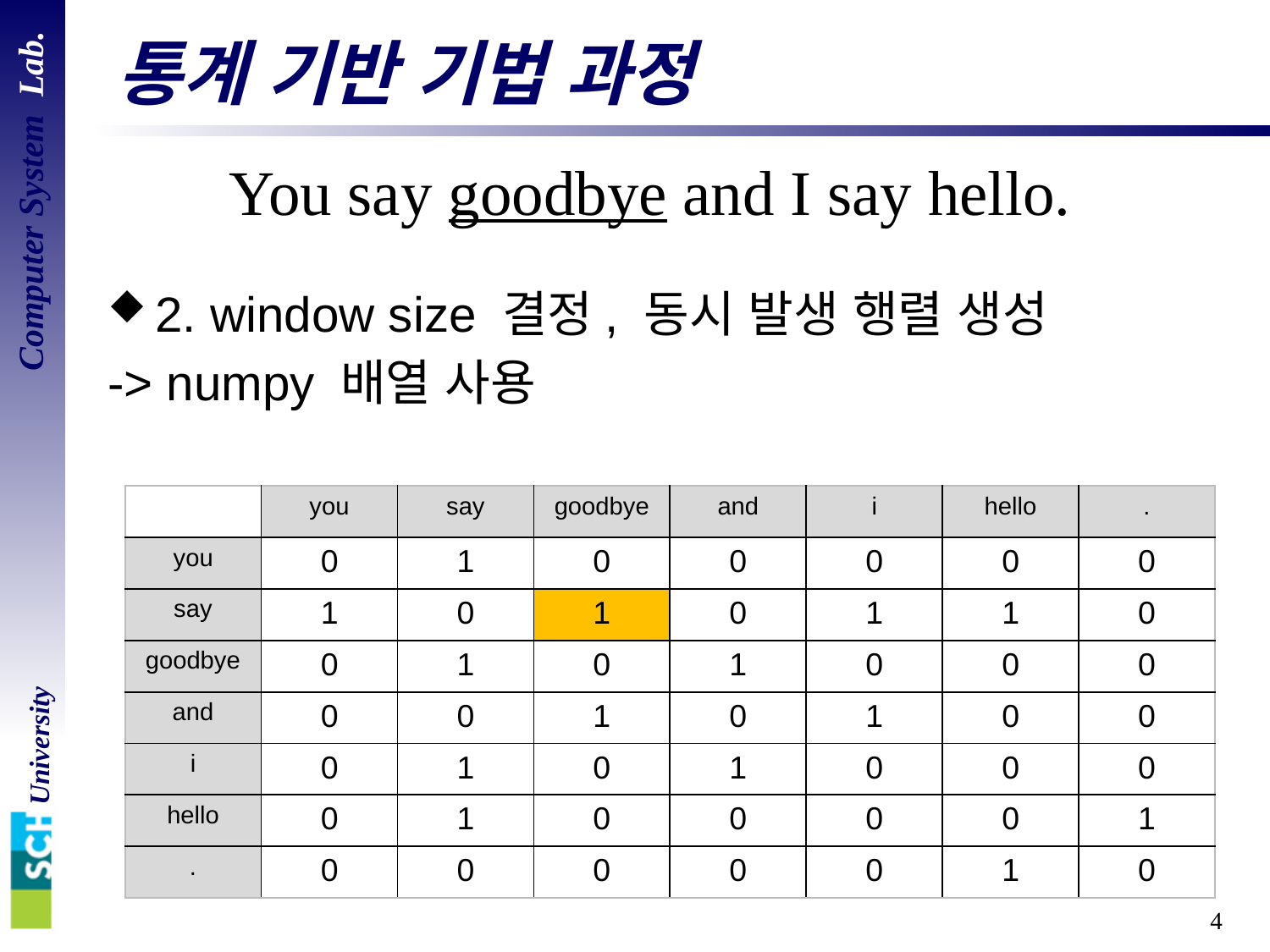

# 통계 기반 기법 과정
You say goodbye and I say hello.
2. window size 결정, 동시 발생 행렬 생성
-> numpy 배열 사용

|  | you | say | goodbye | and | i | hello | . |
| --- | --- | --- | --- | --- | --- | --- | --- |
| you | 0 | 1 | 0 | 0 | 0 | 0 | 0 |
| say | 1 | 0 | 1 | 0 | 1 | 1 | 0 |
| goodbye | 0 | 1 | 0 | 1 | 0 | 0 | 0 |
| and | 0 | 0 | 1 | 0 | 1 | 0 | 0 |
| i | 0 | 1 | 0 | 1 | 0 | 0 | 0 |
| hello | 0 | 1 | 0 | 0 | 0 | 0 | 1 |
| . | 0 | 0 | 0 | 0 | 0 | 1 | 0 |